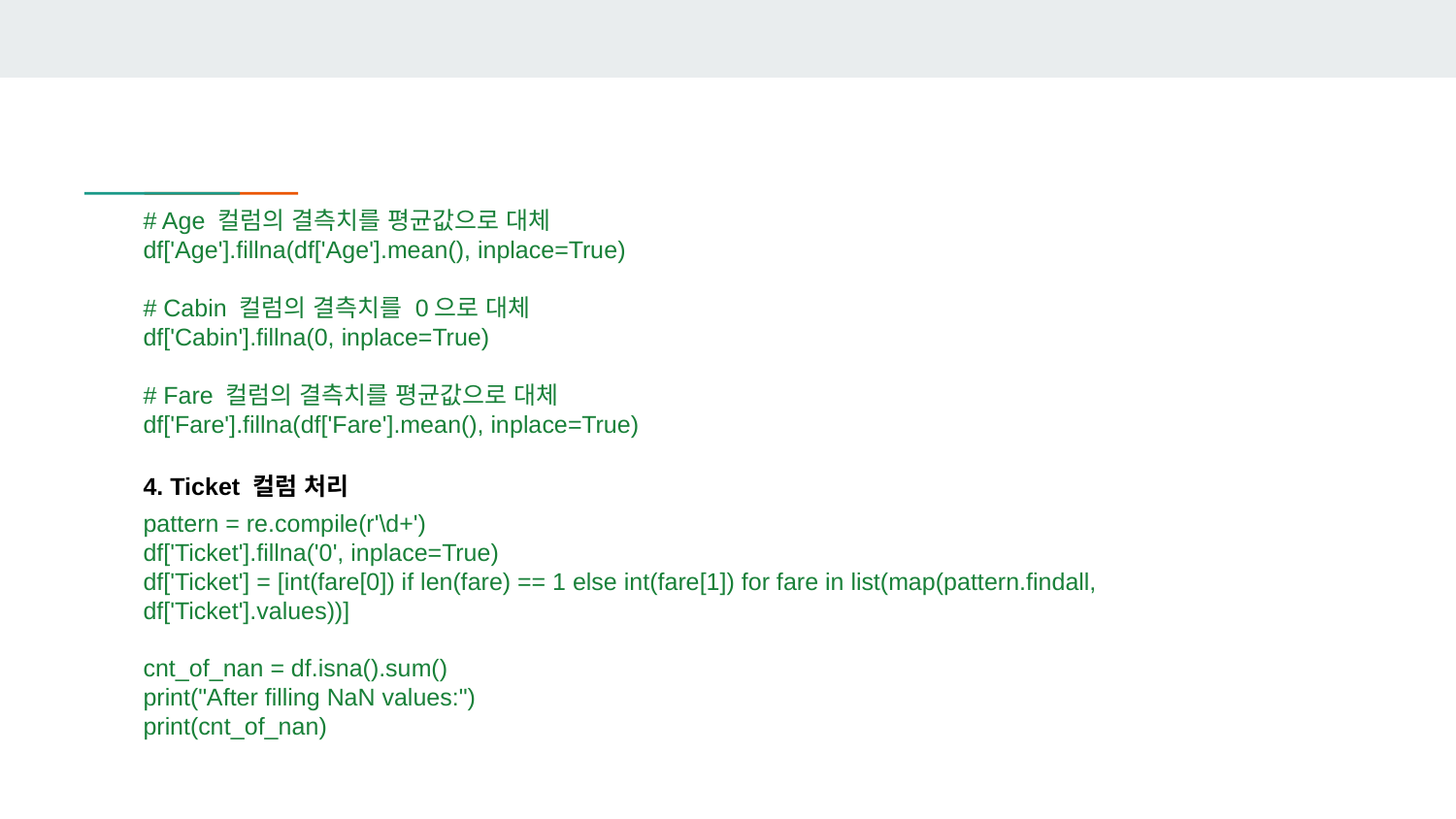

# Age 컬럼의 결측치를 평균값으로 대체
df['Age'].fillna(df['Age'].mean(), inplace=True)

# Cabin 컬럼의 결측치를 0으로 대체
df['Cabin'].fillna(0, inplace=True)

# Fare 컬럼의 결측치를 평균값으로 대체
df['Fare'].fillna(df['Fare'].mean(), inplace=True)
4. Ticket 컬럼 처리
pattern = re.compile(r'\d+')
df['Ticket'].fillna('0', inplace=True)
df['Ticket'] = [int(fare[0]) if len(fare) == 1 else int(fare[1]) for fare in list(map(pattern.findall, df['Ticket'].values))]

cnt_of_nan = df.isna().sum()
print("After filling NaN values:")
print(cnt_of_nan)